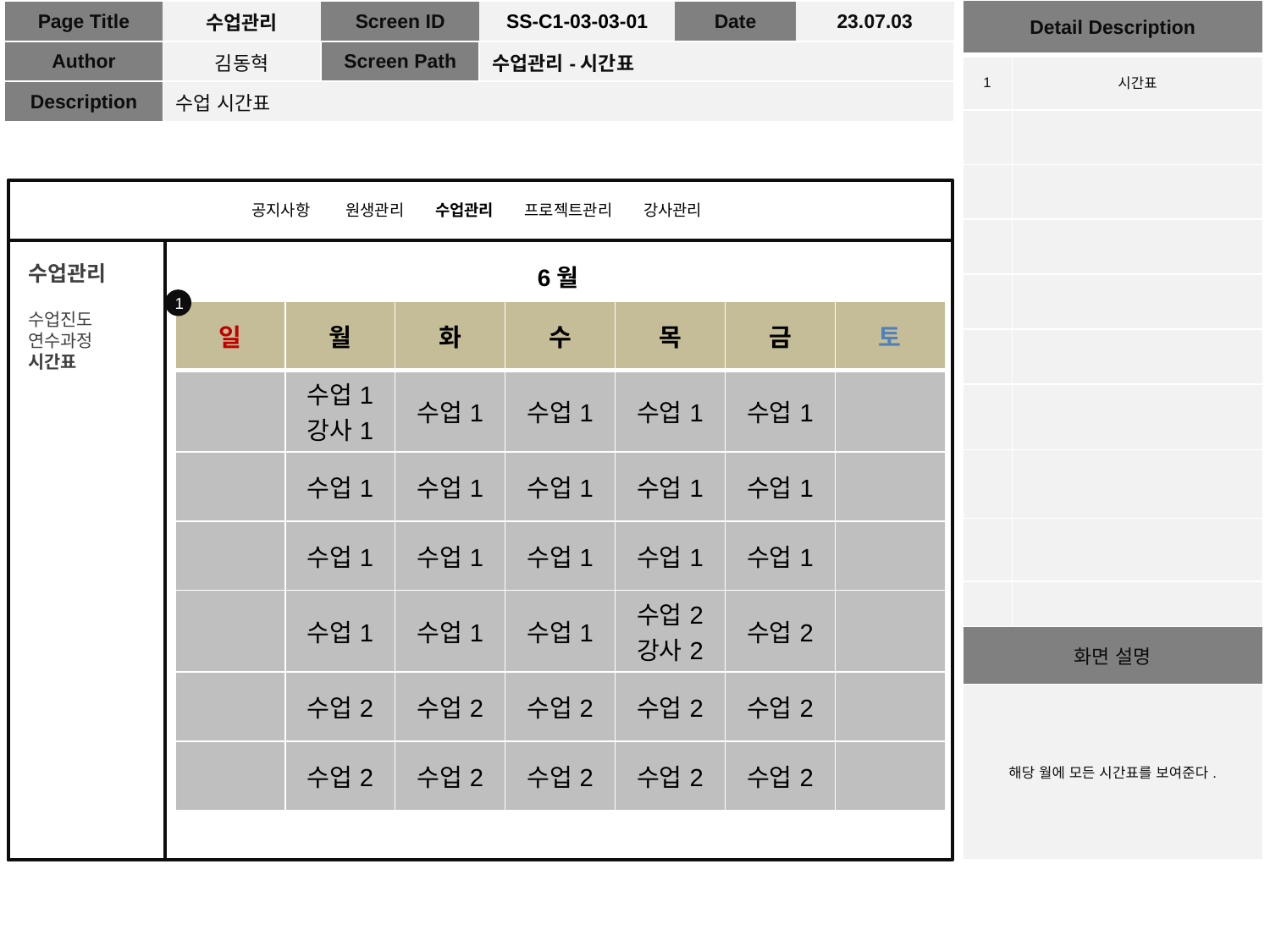

| Detail Description |  |
| --- | --- |
| 1 | 시간표 |
|  |  |
|  |  |
|  |  |
|  |  |
|  |  |
|  |  |
|  |  |
|  |  |
|  |  |
| 화면 설명 |  |
| 해당 월에 모든 시간표를 보여준다. |  |
| Page Title | 수업관리 | Screen ID | SS-C1-03-03-01 | Date | 23.07.03 |
| --- | --- | --- | --- | --- | --- |
| Author | 김동혁 | Screen Path | 수업관리-시간표 |  |  |
| Description | 수업 시간표 |  |  |  |  |

공지사항        원생관리       수업관리       프로젝트관리       강사관리

수업관리

수업진도
연수과정
시간표
6월
1
| 일 | 월 | 화 | 수 | 목 | 금 | 토 |
| --- | --- | --- | --- | --- | --- | --- |
|  | 수업1 강사1 | 수업1 | 수업1 | 수업1 | 수업1 |  |
|  | 수업1 | 수업1 | 수업1 | 수업1 | 수업1 |  |
|  | 수업1 | 수업1 | 수업1 | 수업1 | 수업1 |  |
|  | 수업1 | 수업1 | 수업1 | 수업2 강사2 | 수업2 |  |
|  | 수업2 | 수업2 | 수업2 | 수업2 | 수업2 |  |
|  | 수업2 | 수업2 | 수업2 | 수업2 | 수업2 |  |